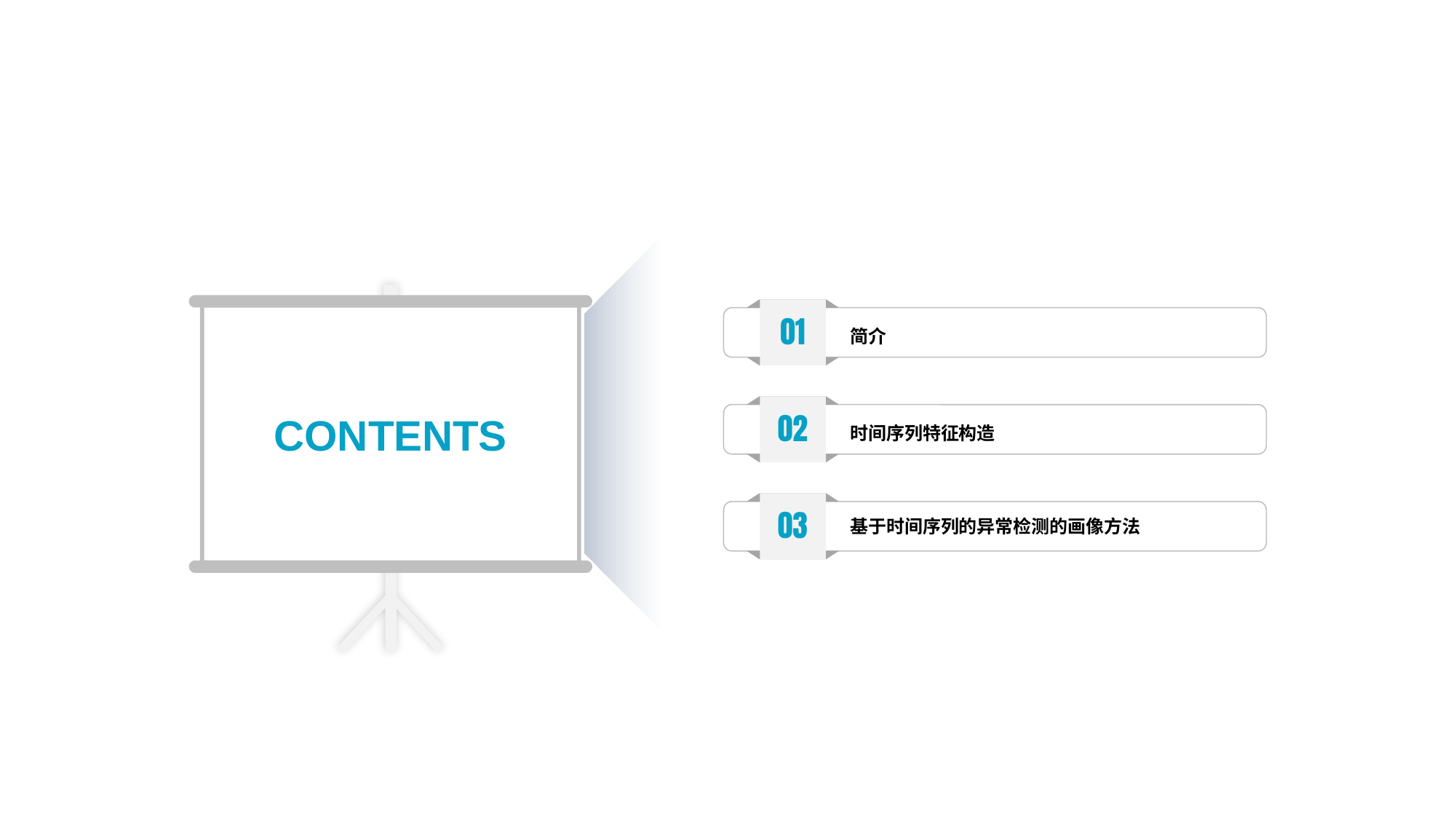

01

简介

02

CONTENTS

时间序列特征构造

03

基于时间序列的异常检测的画像方法